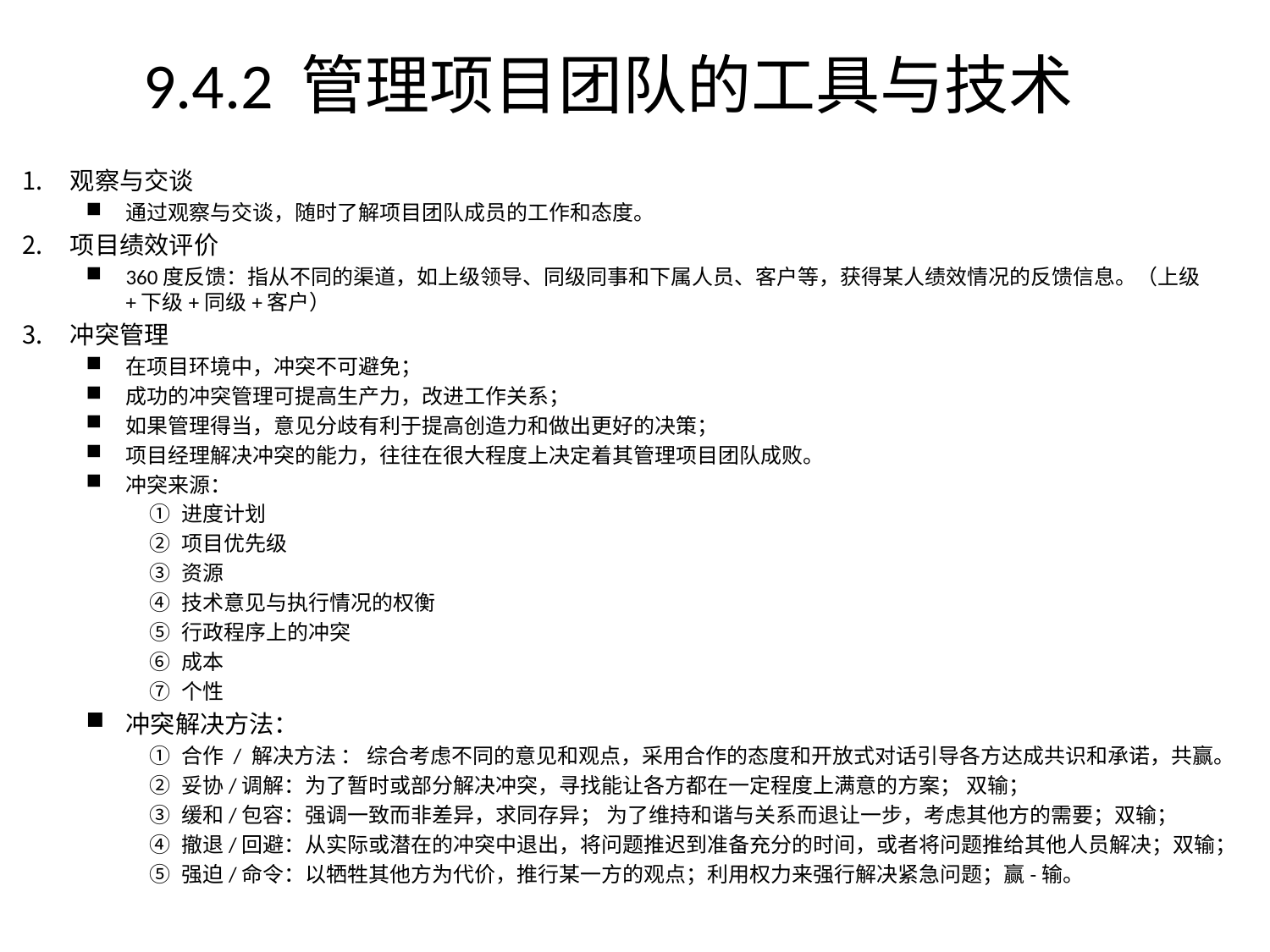

# 9.4.2 管理项目团队的工具与技术
观察与交谈
通过观察与交谈，随时了解项目团队成员的工作和态度。
项目绩效评价
360度反馈：指从不同的渠道，如上级领导、同级同事和下属人员、客户等，获得某人绩效情况的反馈信息。（上级+下级+同级+客户）
冲突管理
在项目环境中，冲突不可避免；
成功的冲突管理可提高生产力，改进工作关系；
如果管理得当，意见分歧有利于提高创造力和做出更好的决策；
项目经理解决冲突的能力，往往在很大程度上决定着其管理项目团队成败。
冲突来源：
进度计划
项目优先级
资源
技术意见与执行情况的权衡
行政程序上的冲突
成本
个性
冲突解决方法：
合作 / 解决方法 ： 综合考虑不同的意见和观点，采用合作的态度和开放式对话引导各方达成共识和承诺，共赢。
妥协/调解：为了暂时或部分解决冲突，寻找能让各方都在一定程度上满意的方案； 双输；
缓和/包容：强调一致而非差异，求同存异； 为了维持和谐与关系而退让一步，考虑其他方的需要；双输；
撤退/回避：从实际或潜在的冲突中退出，将问题推迟到准备充分的时间，或者将问题推给其他人员解决；双输；
强迫/命令：以牺牲其他方为代价，推行某一方的观点；利用权力来强行解决紧急问题；赢-输。